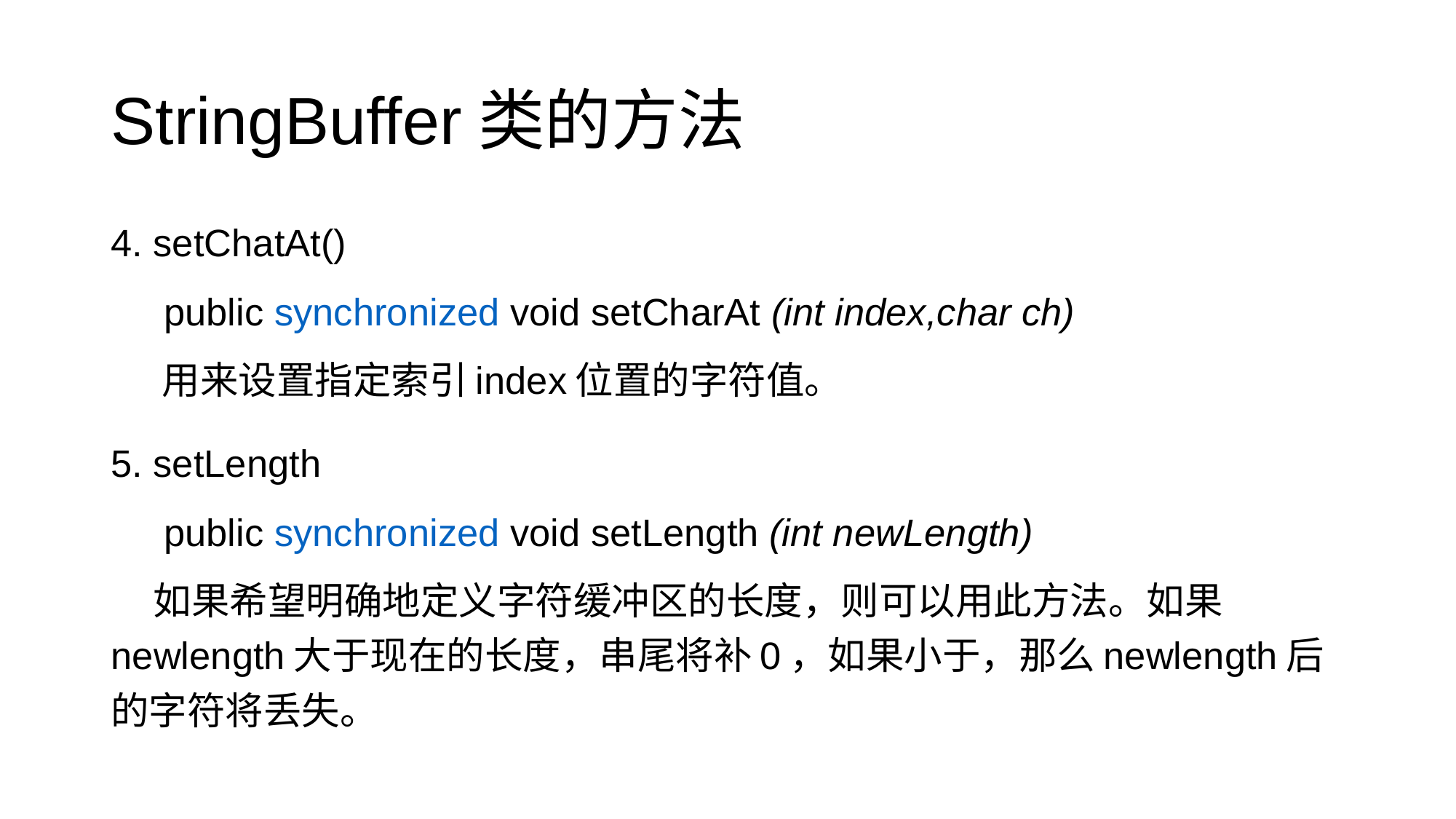

# StringBuffer类的方法
4. setChatAt()
     public synchronized void setCharAt (int index,char ch)
     用来设置指定索引index位置的字符值。

5. setLength
     public synchronized void setLength (int newLength)
    如果希望明确地定义字符缓冲区的长度，则可以用此方法。如果newlength大于现在的长度，串尾将补0，如果小于，那么newlength后的字符将丢失。